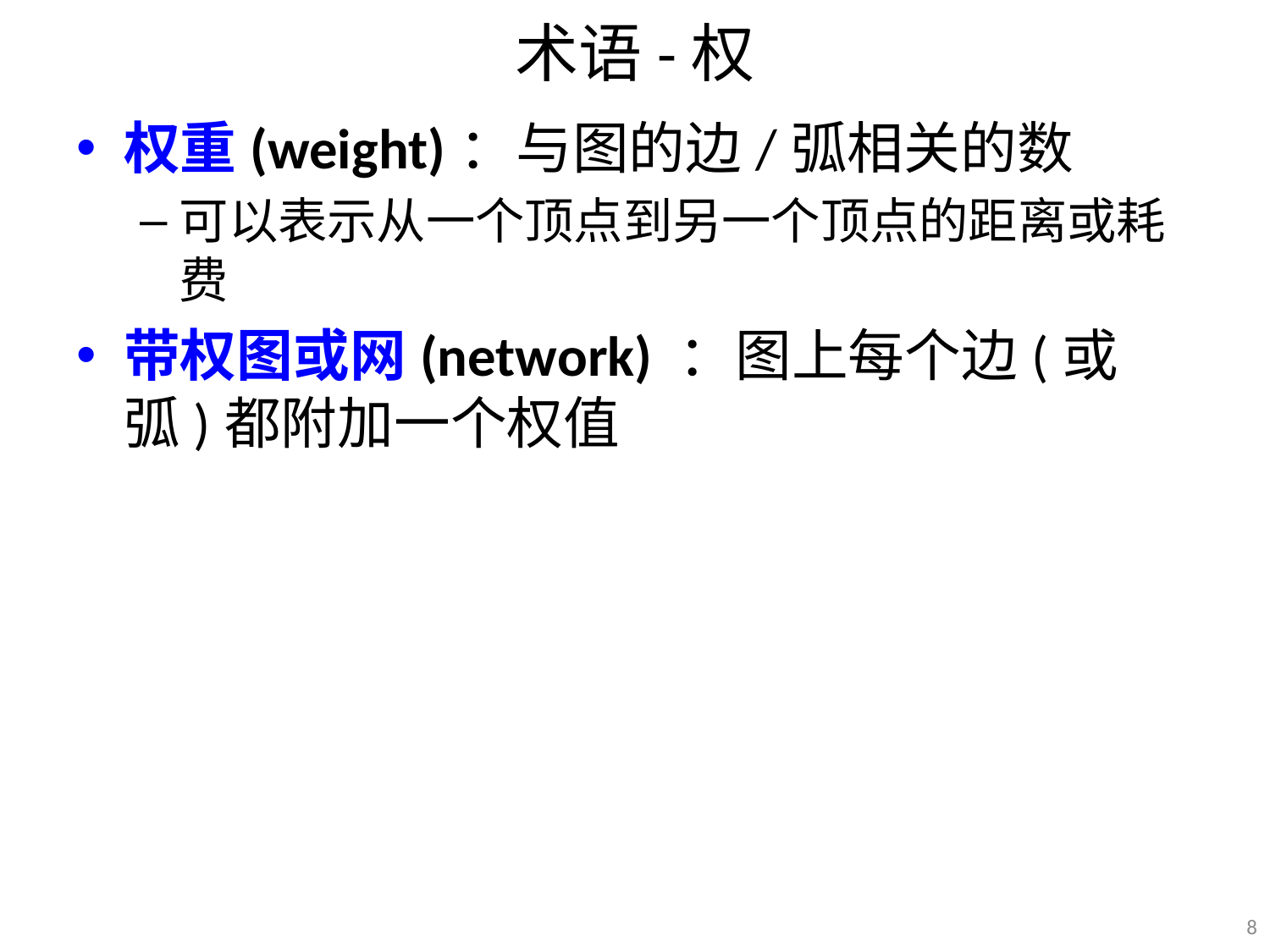

# 术语-权
权重(weight)：与图的边/弧相关的数
可以表示从一个顶点到另一个顶点的距离或耗费
带权图或网(network) ：图上每个边(或弧)都附加一个权值

8